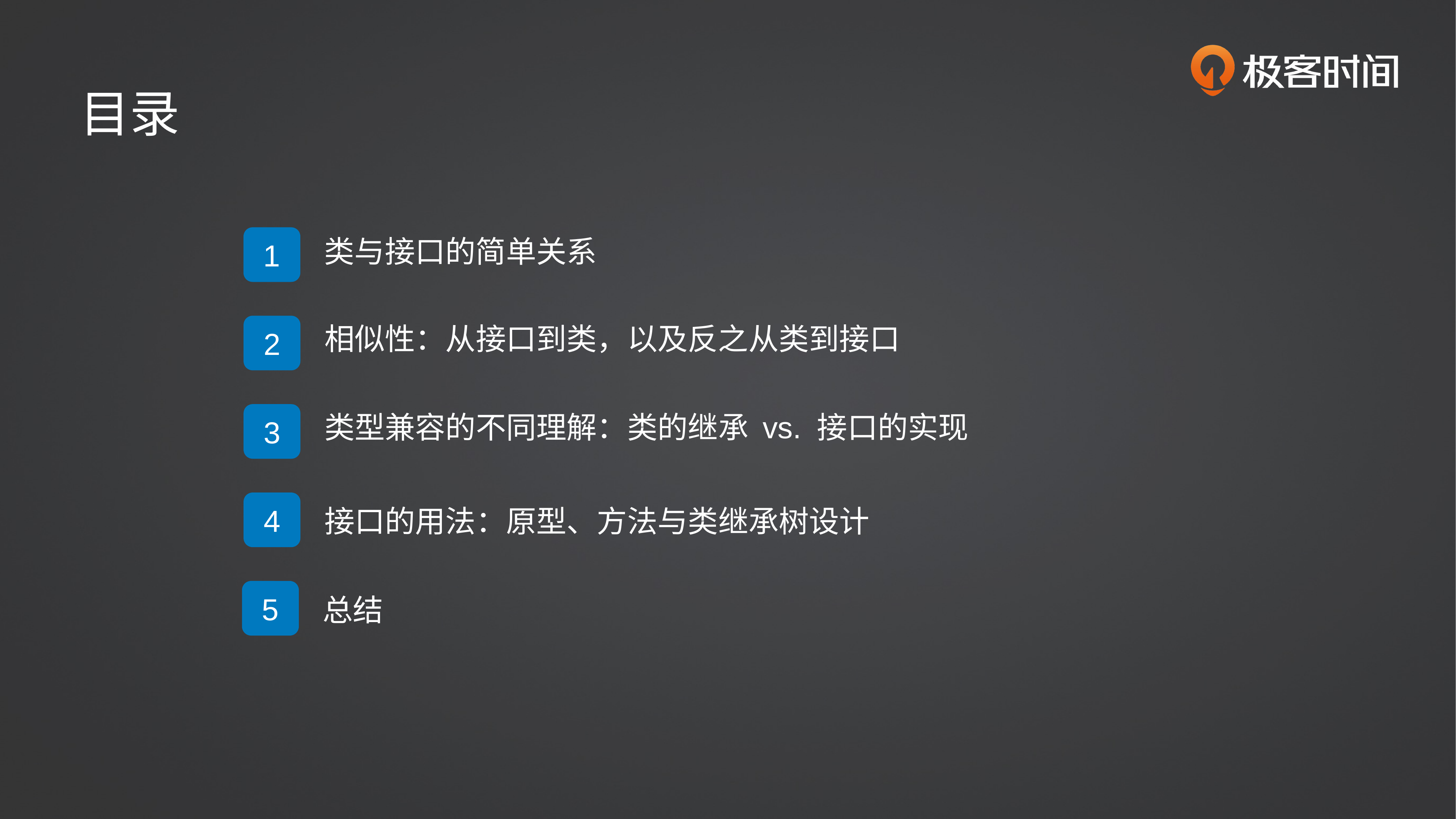

目录

1
类与接口的简单关系

2
相似性：从接口到类，以及反之从类到接口

3
类型兼容的不同理解：类的继承 vs. 接口的实现

4
接口的用法：原型、方法与类继承树设计

5
总结